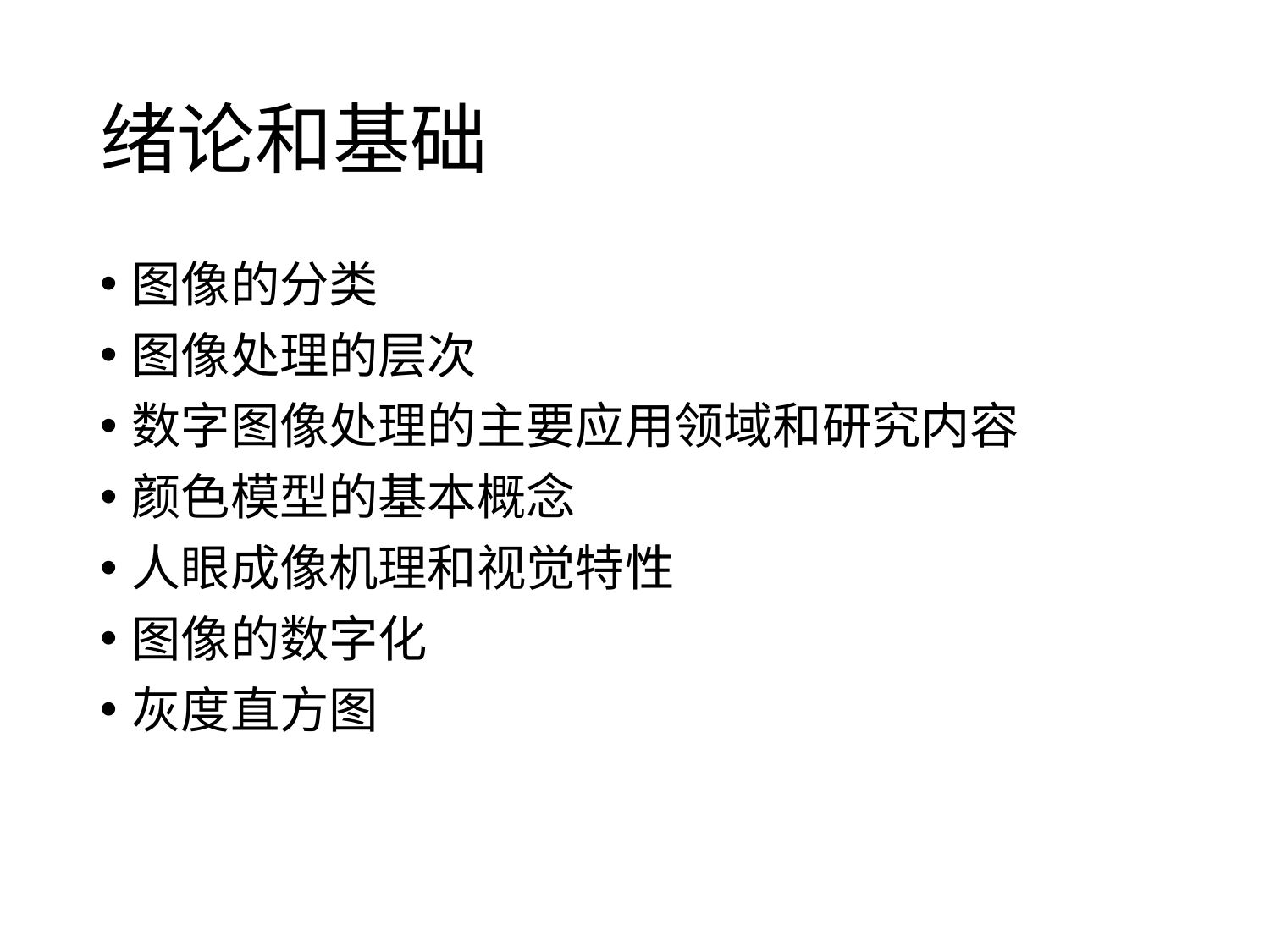

# 绪论和基础
图像的分类
图像处理的层次
数字图像处理的主要应用领域和研究内容
颜色模型的基本概念
人眼成像机理和视觉特性
图像的数字化
灰度直方图